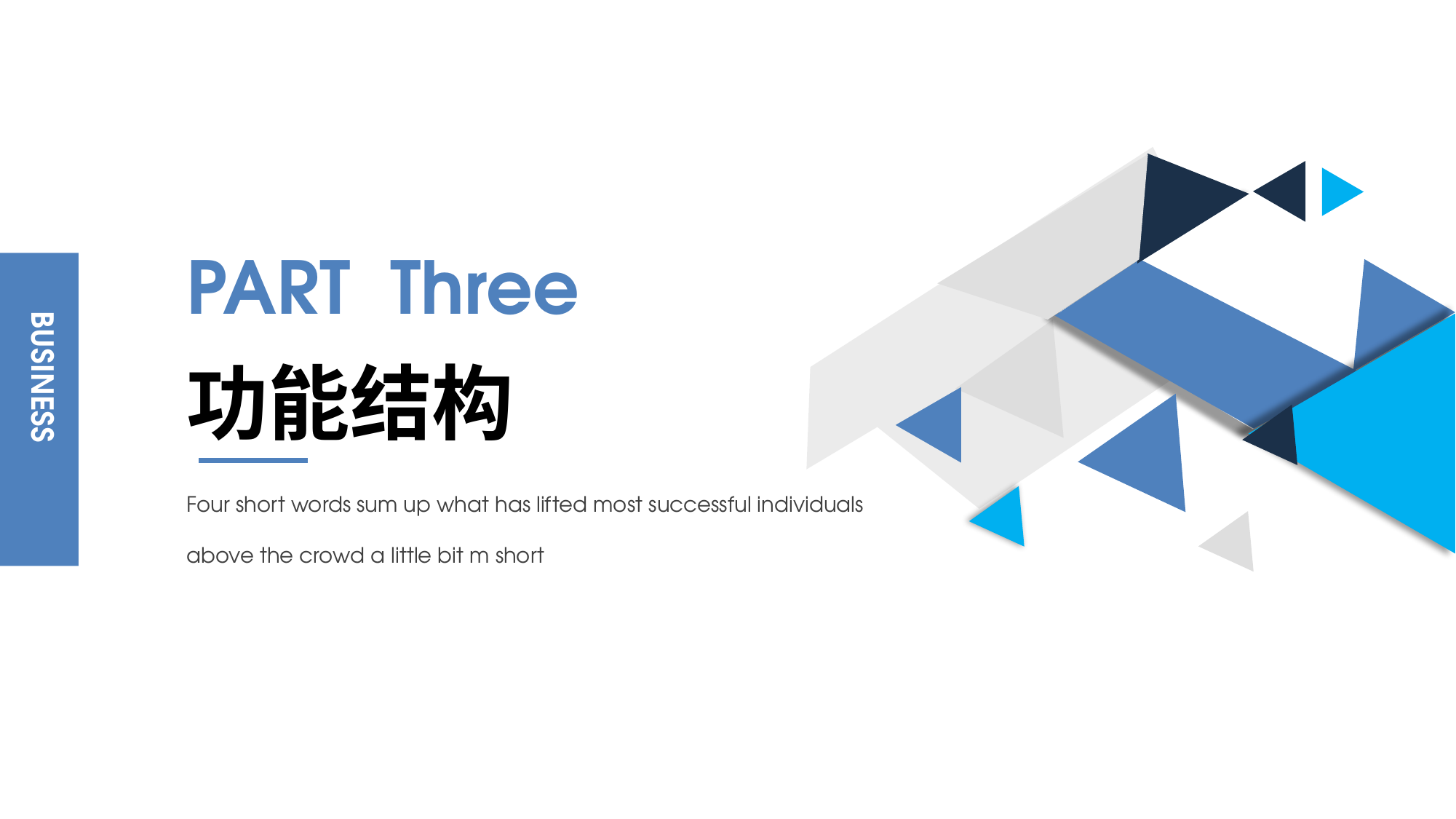

PART  Three

BUSINESS

功能结构

Four short words sum up what has lifted most successful individuals above the crowd a little bit m short